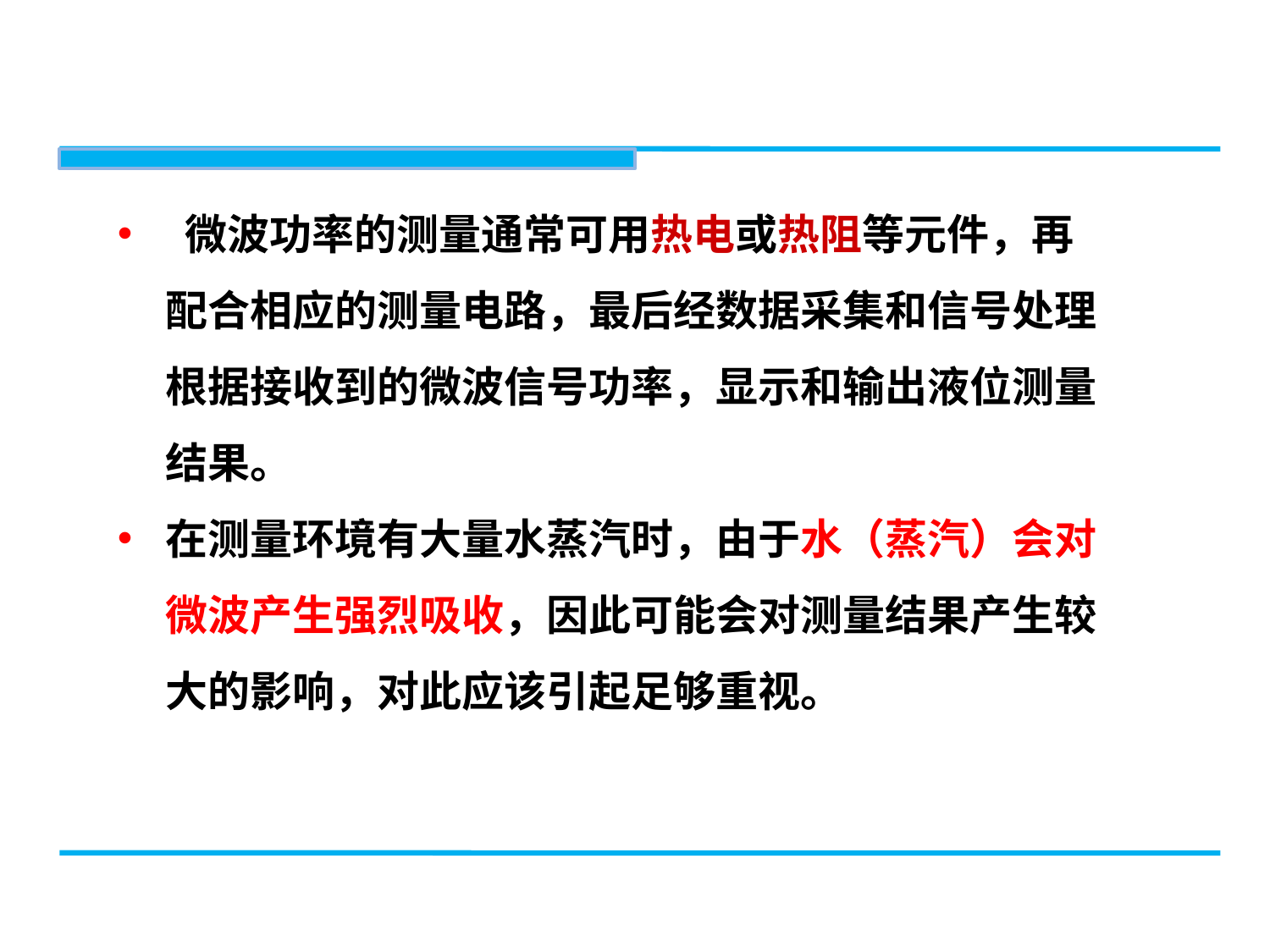

微波功率的测量通常可用热电或热阻等元件，再配合相应的测量电路，最后经数据采集和信号处理根据接收到的微波信号功率，显示和输出液位测量结果。
在测量环境有大量水蒸汽时，由于水（蒸汽）会对微波产生强烈吸收，因此可能会对测量结果产生较大的影响，对此应该引起足够重视。